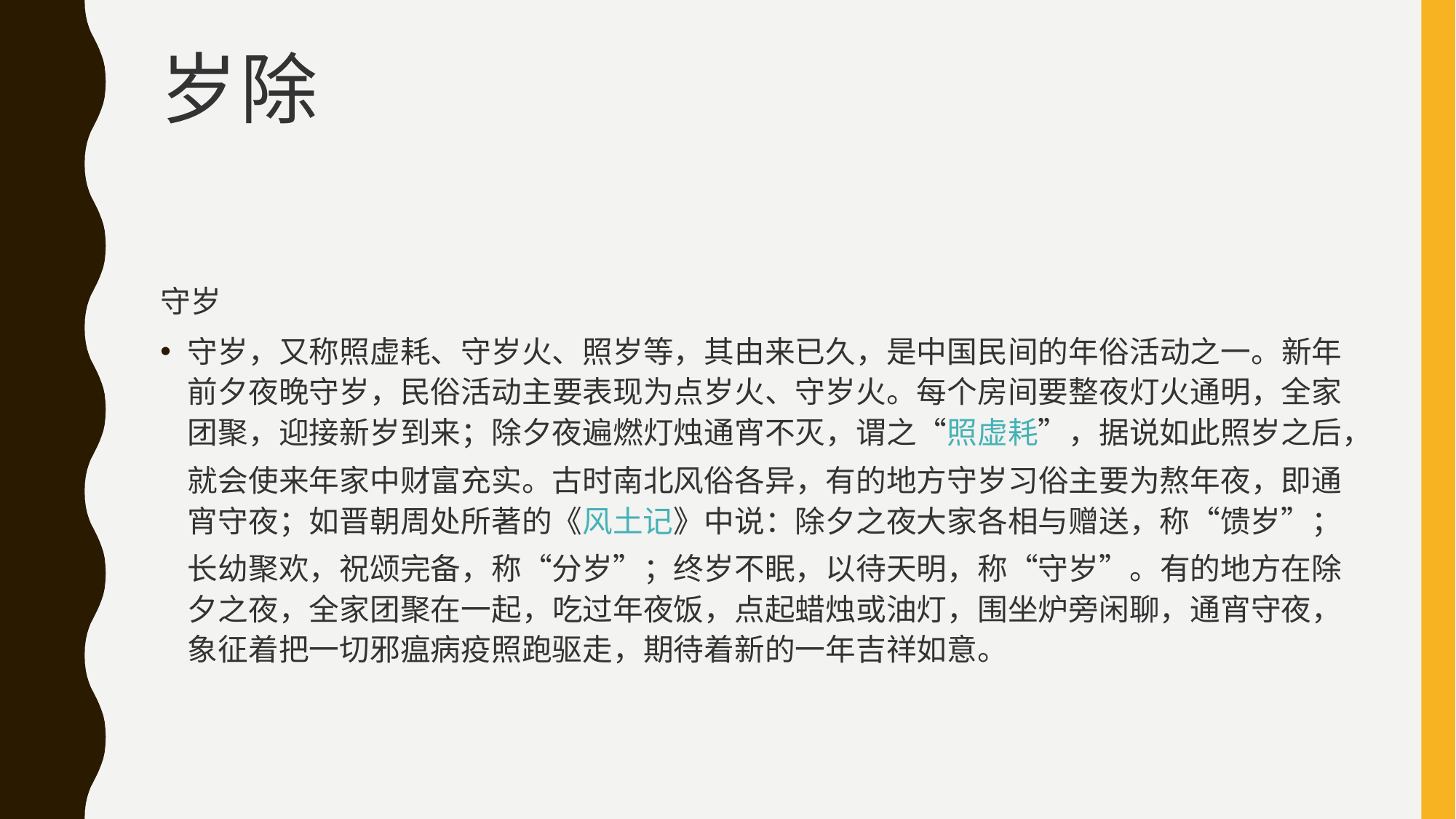

# 岁除
守岁
守岁，又称照虚耗、守岁火、照岁等，其由来已久，是中国民间的年俗活动之一。新年前夕夜晚守岁，民俗活动主要表现为点岁火、守岁火。每个房间要整夜灯火通明，全家团聚，迎接新岁到来；除夕夜遍燃灯烛通宵不灭，谓之“照虚耗”，据说如此照岁之后，就会使来年家中财富充实。古时南北风俗各异，有的地方守岁习俗主要为熬年夜，即通宵守夜；如晋朝周处所著的《风土记》中说：除夕之夜大家各相与赠送，称“馈岁”；长幼聚欢，祝颂完备，称“分岁”；终岁不眠，以待天明，称“守岁”。有的地方在除夕之夜，全家团聚在一起，吃过年夜饭，点起蜡烛或油灯，围坐炉旁闲聊，通宵守夜，象征着把一切邪瘟病疫照跑驱走，期待着新的一年吉祥如意。